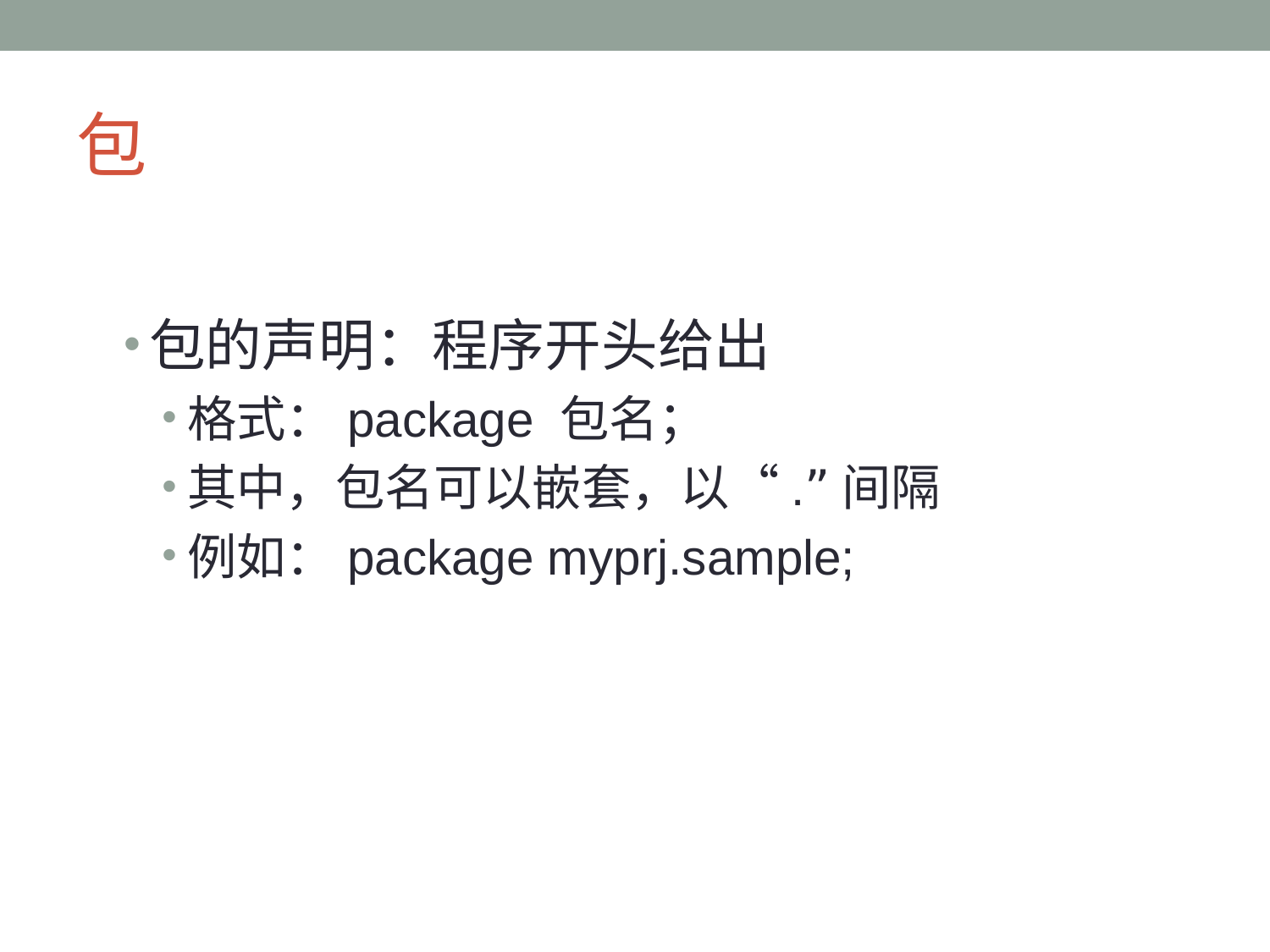

# 包
包的声明：程序开头给出
格式：package 包名；
其中，包名可以嵌套，以“.”间隔
例如：package myprj.sample;